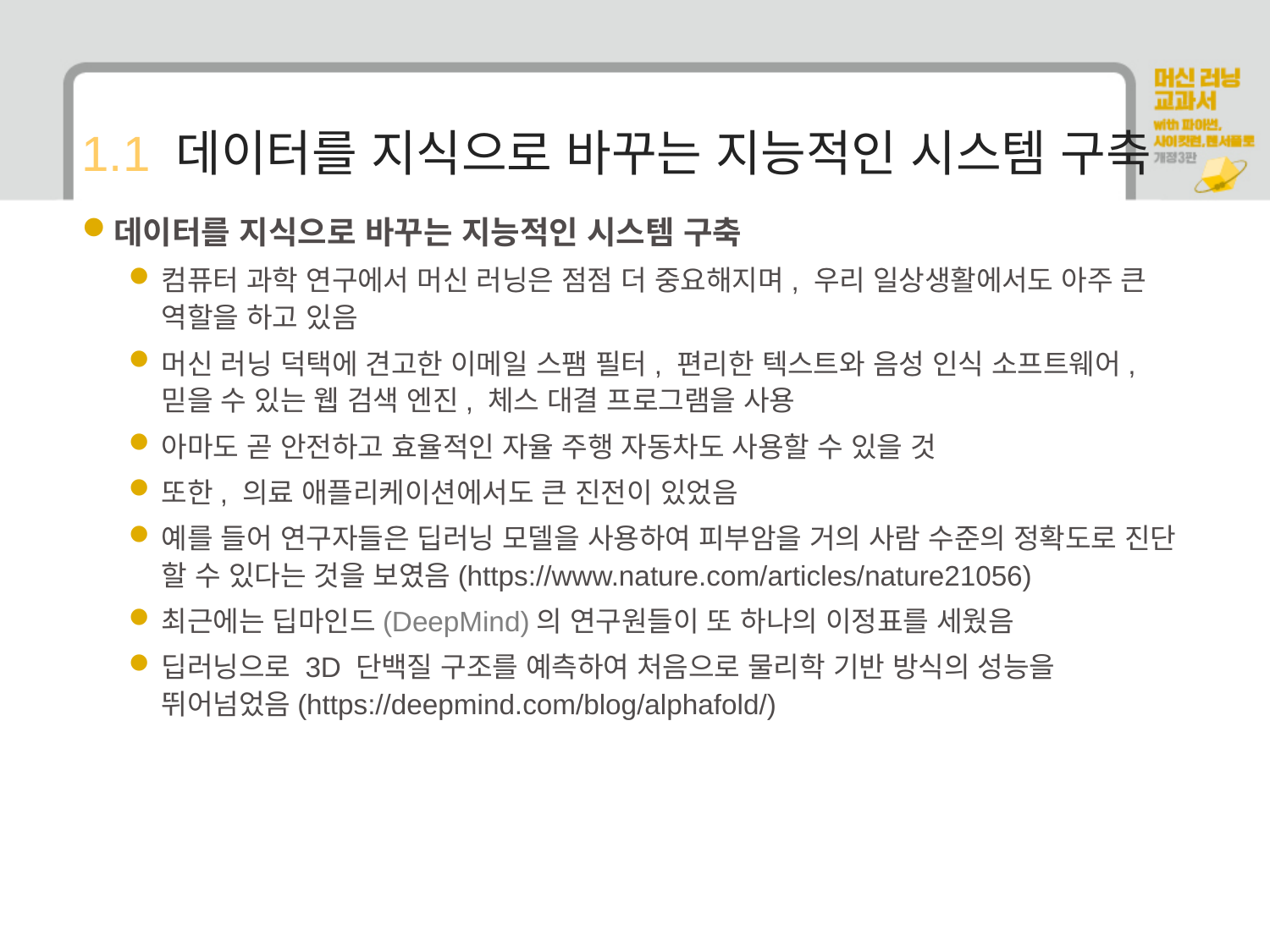

# 1.1 데이터를 지식으로 바꾸는 지능적인 시스템 구축
데이터를 지식으로 바꾸는 지능적인 시스템 구축
컴퓨터 과학 연구에서 머신 러닝은 점점 더 중요해지며, 우리 일상생활에서도 아주 큰 역할을 하고 있음
머신 러닝 덕택에 견고한 이메일 스팸 필터, 편리한 텍스트와 음성 인식 소프트웨어, 믿을 수 있는 웹 검색 엔진, 체스 대결 프로그램을 사용
아마도 곧 안전하고 효율적인 자율 주행 자동차도 사용할 수 있을 것
또한, 의료 애플리케이션에서도 큰 진전이 있었음
예를 들어 연구자들은 딥러닝 모델을 사용하여 피부암을 거의 사람 수준의 정확도로 진단 할 수 있다는 것을 보였음(https://www.nature.com/articles/nature21056)
최근에는 딥마인드(DeepMind)의 연구원들이 또 하나의 이정표를 세웠음
딥러닝으로 3D 단백질 구조를 예측하여 처음으로 물리학 기반 방식의 성능을 뛰어넘었음(https://deepmind.com/blog/alphafold/)